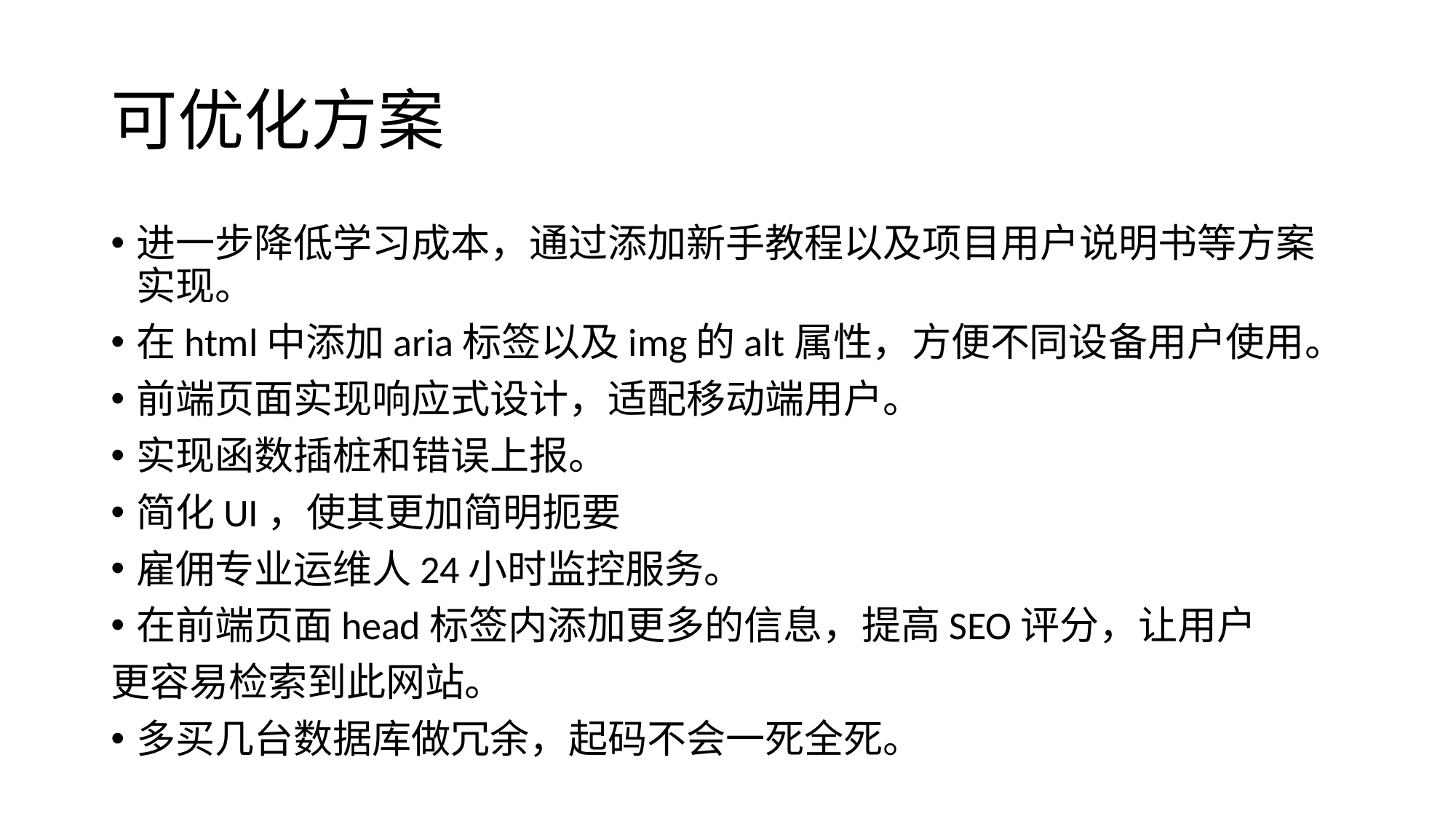

# 可优化方案
进一步降低学习成本，通过添加新手教程以及项目用户说明书等方案实现。
在html中添加aria标签以及img的alt属性，方便不同设备用户使用。
前端页面实现响应式设计，适配移动端用户。
实现函数插桩和错误上报。
简化UI，使其更加简明扼要
雇佣专业运维人24小时监控服务。
在前端页面head标签内添加更多的信息，提高SEO评分，让用户
更容易检索到此网站。
多买几台数据库做冗余，起码不会一死全死。